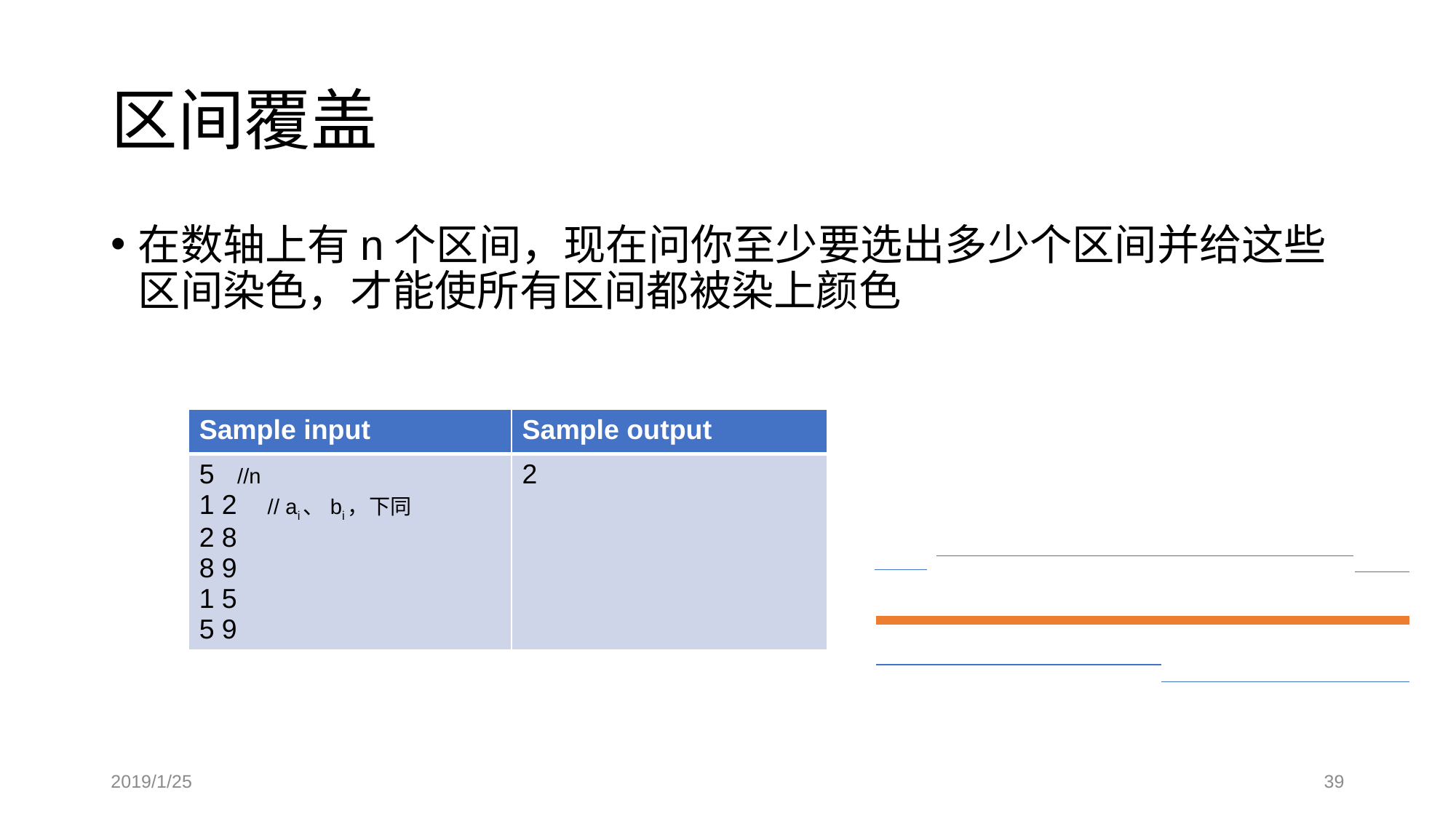

# 区间覆盖
在数轴上有n个区间，现在问你至少要选出多少个区间并给这些区间染色，才能使所有区间都被染上颜色

| Sample input | Sample output |
| --- | --- |
| 5 //n 1 2 // ai、bi，下同 2 8 8 9 1 5 5 9 | 2 |
2019/1/25
39